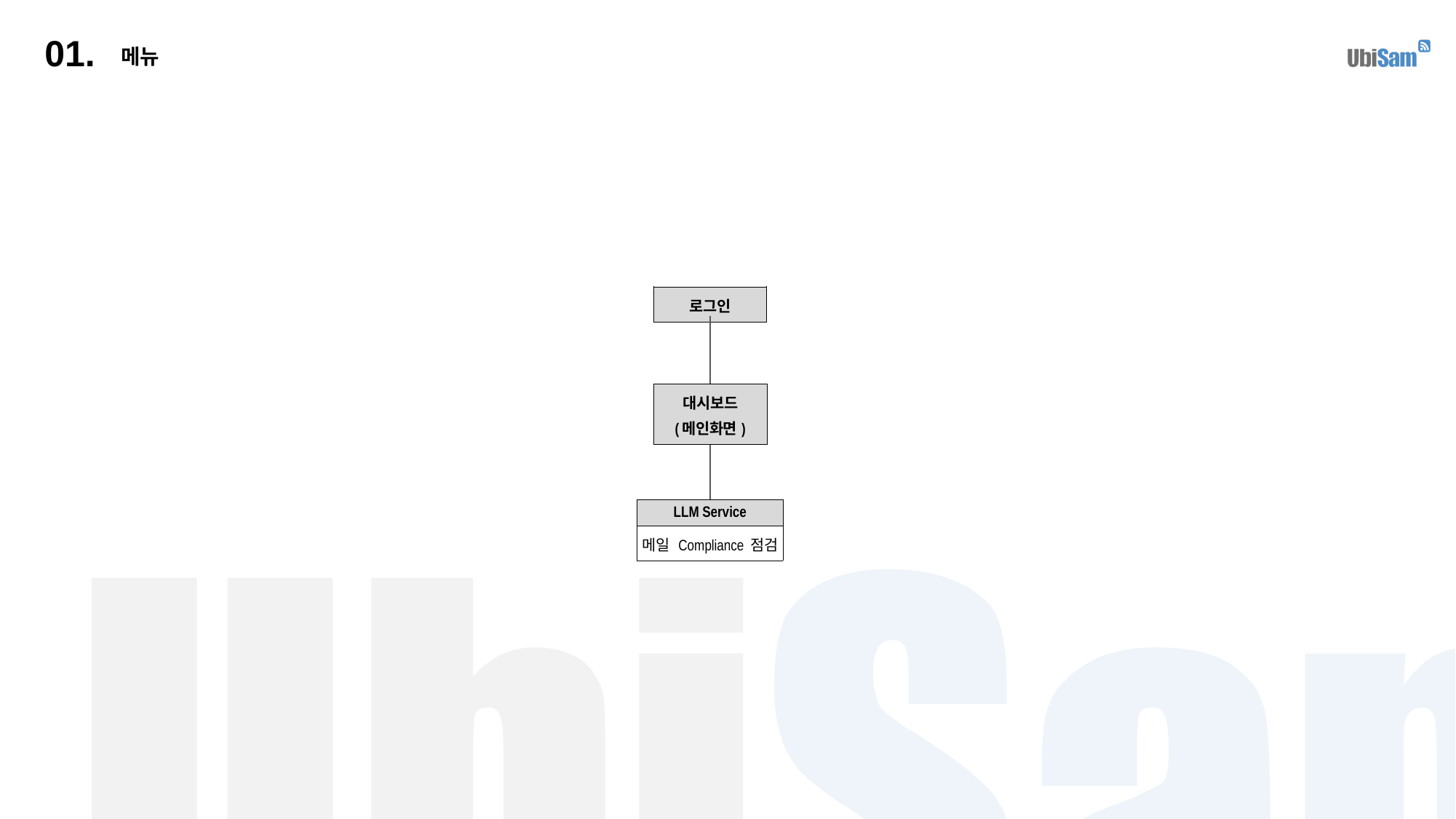

# 메뉴
01.
| 로그인 |
| --- |
| 대시보드 (메인화면) |
| --- |
| LLM Service |
| --- |
| 메일 Compliance 점검 |